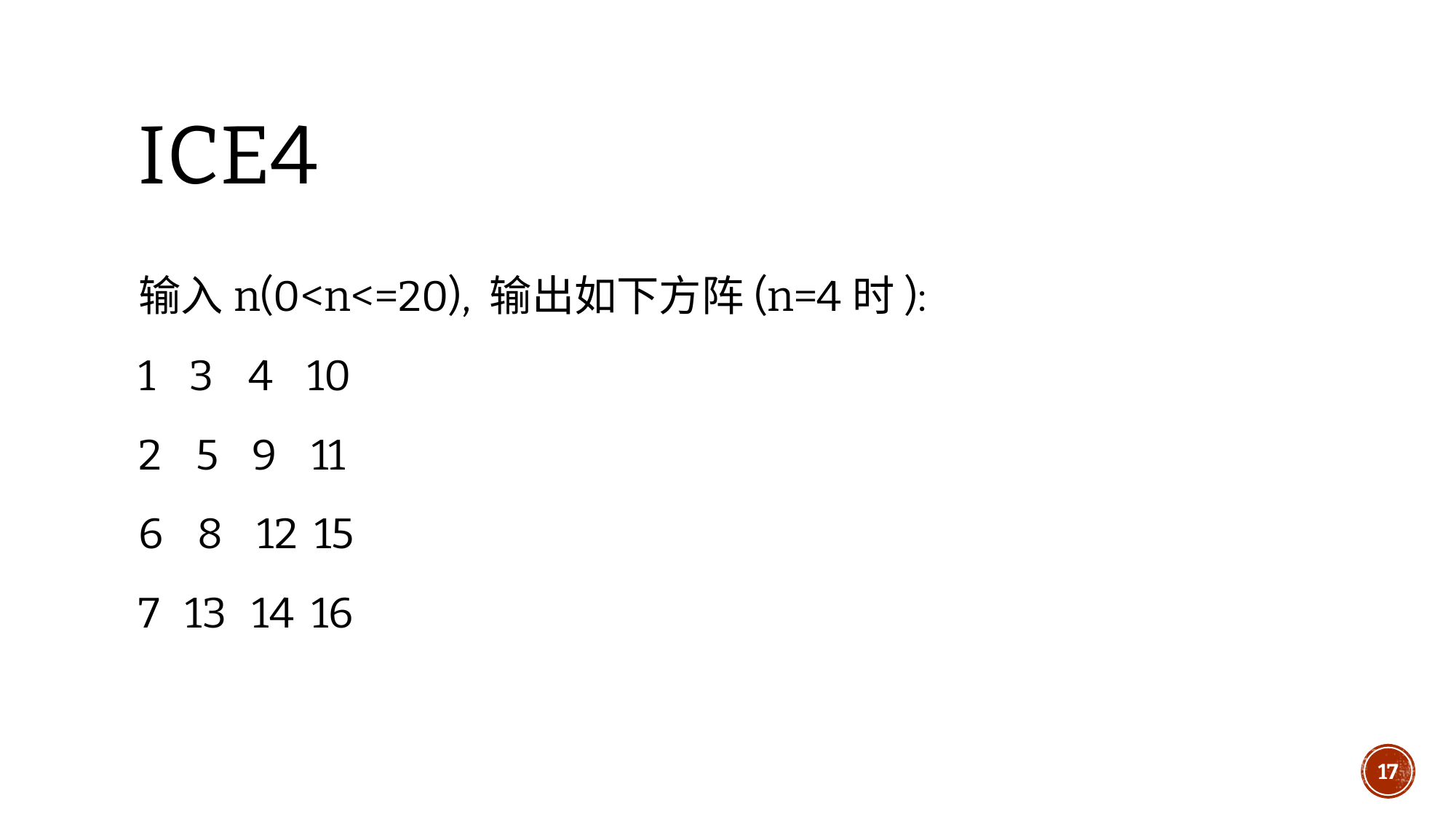

# ICE4
输入n(0<n<=20), 输出如下方阵(n=4时):
1    3    4    10
2    5    9    11
6    8    12  15
7   13   14  16
17